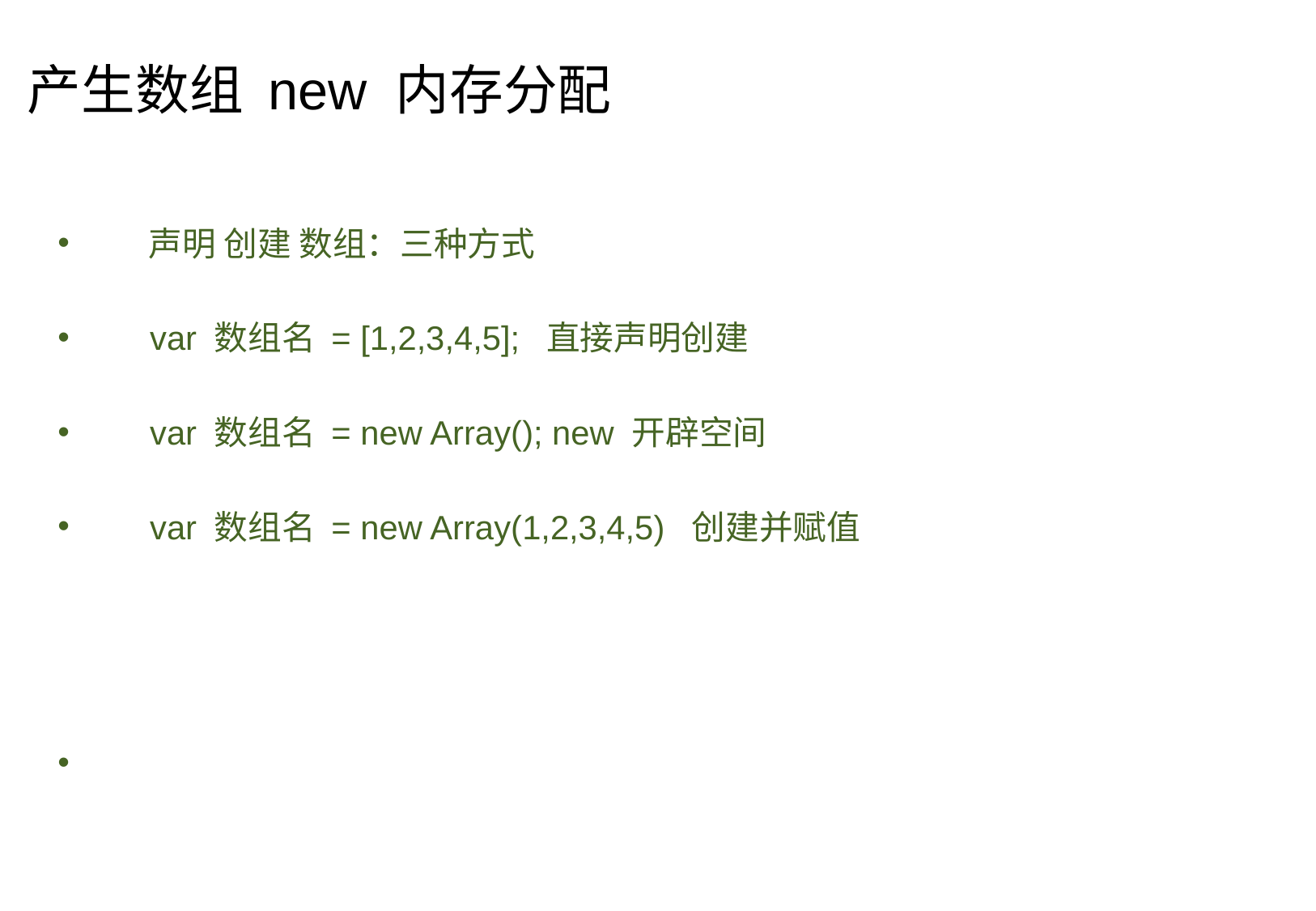

产生数组 new 内存分配

     声明 创建 数组：三种方式

     var 数组名 = [1,2,3,4,5];  直接声明创建

     var 数组名 = new Array(); new 开辟空间

     var 数组名 = new Array(1,2,3,4,5)  创建并赋值